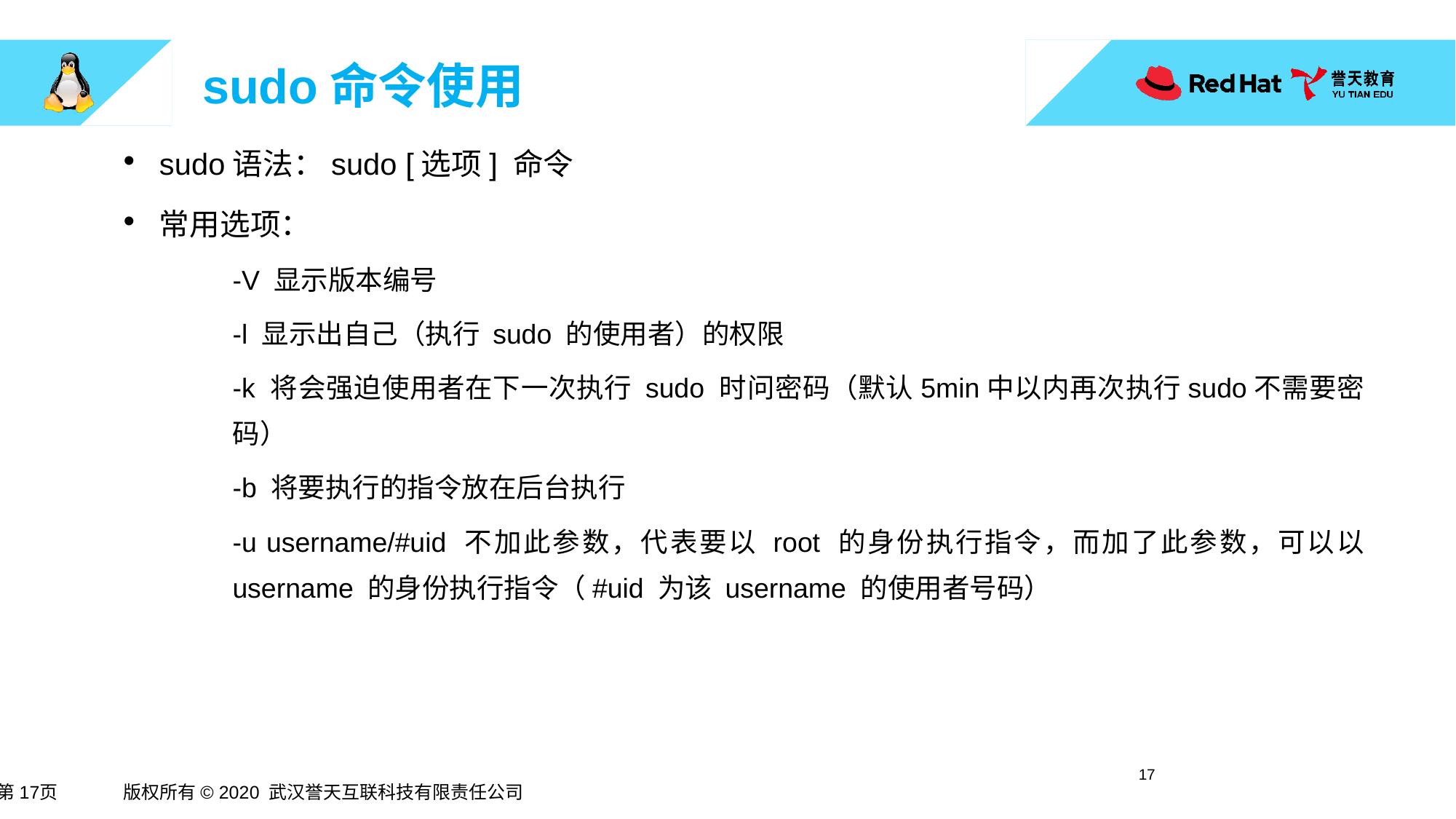

# sudo命令使用
sudo语法：sudo [选项] 命令
常用选项：
-V 显示版本编号
-l 显示出自己（执行 sudo 的使用者）的权限
-k 将会强迫使用者在下一次执行 sudo 时问密码（默认5min中以内再次执行sudo不需要密码）
-b 将要执行的指令放在后台执行
-u username/#uid 不加此参数，代表要以 root 的身份执行指令，而加了此参数，可以以 username 的身份执行指令（#uid 为该 username 的使用者号码）

17